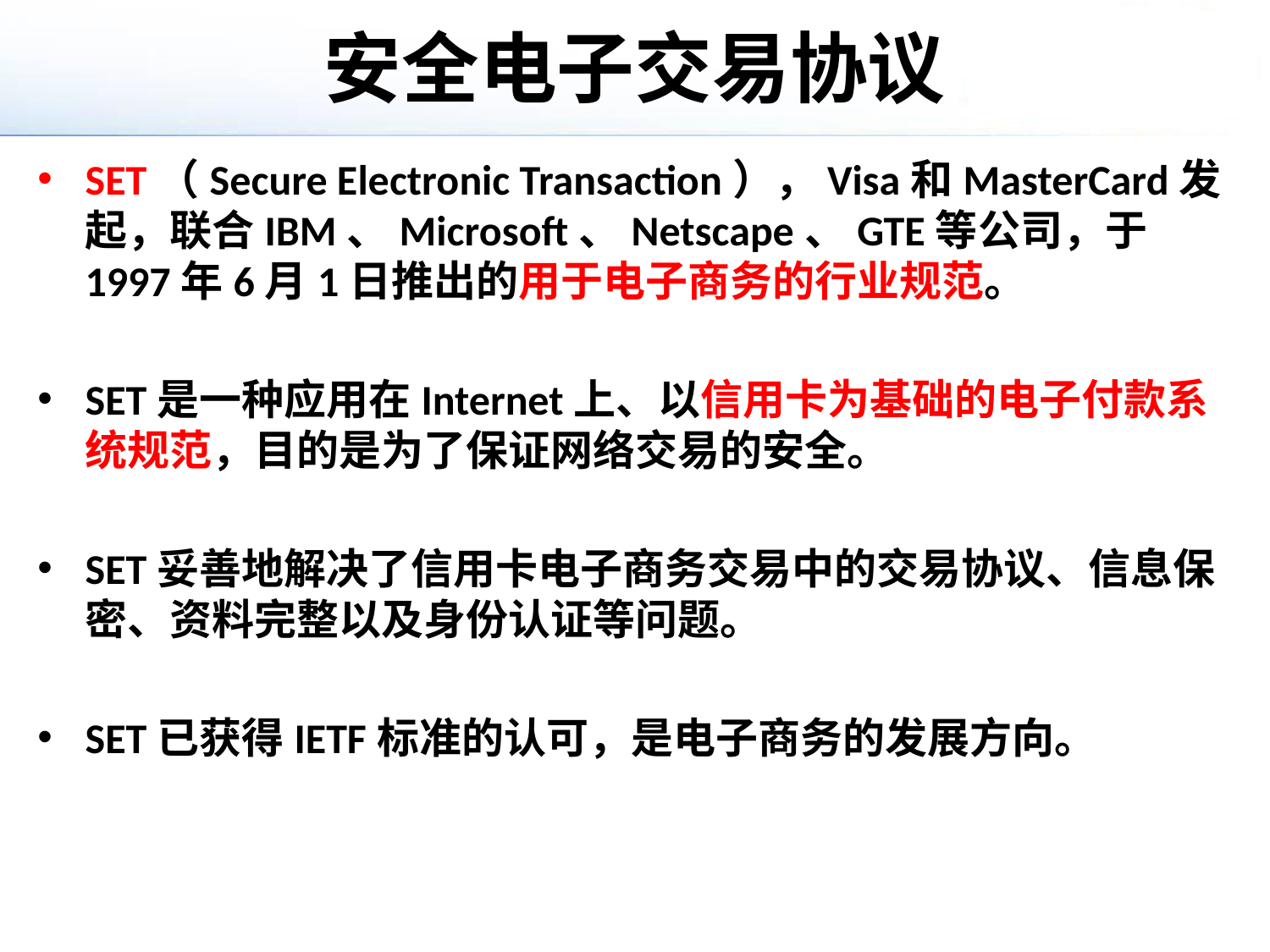

# 安全电子交易协议
SET（Secure Electronic Transaction），Visa和MasterCard发起，联合IBM、Microsoft、Netscape、GTE等公司，于1997年6月1日推出的用于电子商务的行业规范。

SET是一种应用在Internet上、以信用卡为基础的电子付款系统规范，目的是为了保证网络交易的安全。

SET妥善地解决了信用卡电子商务交易中的交易协议、信息保密、资料完整以及身份认证等问题。

SET已获得IETF标准的认可，是电子商务的发展方向。